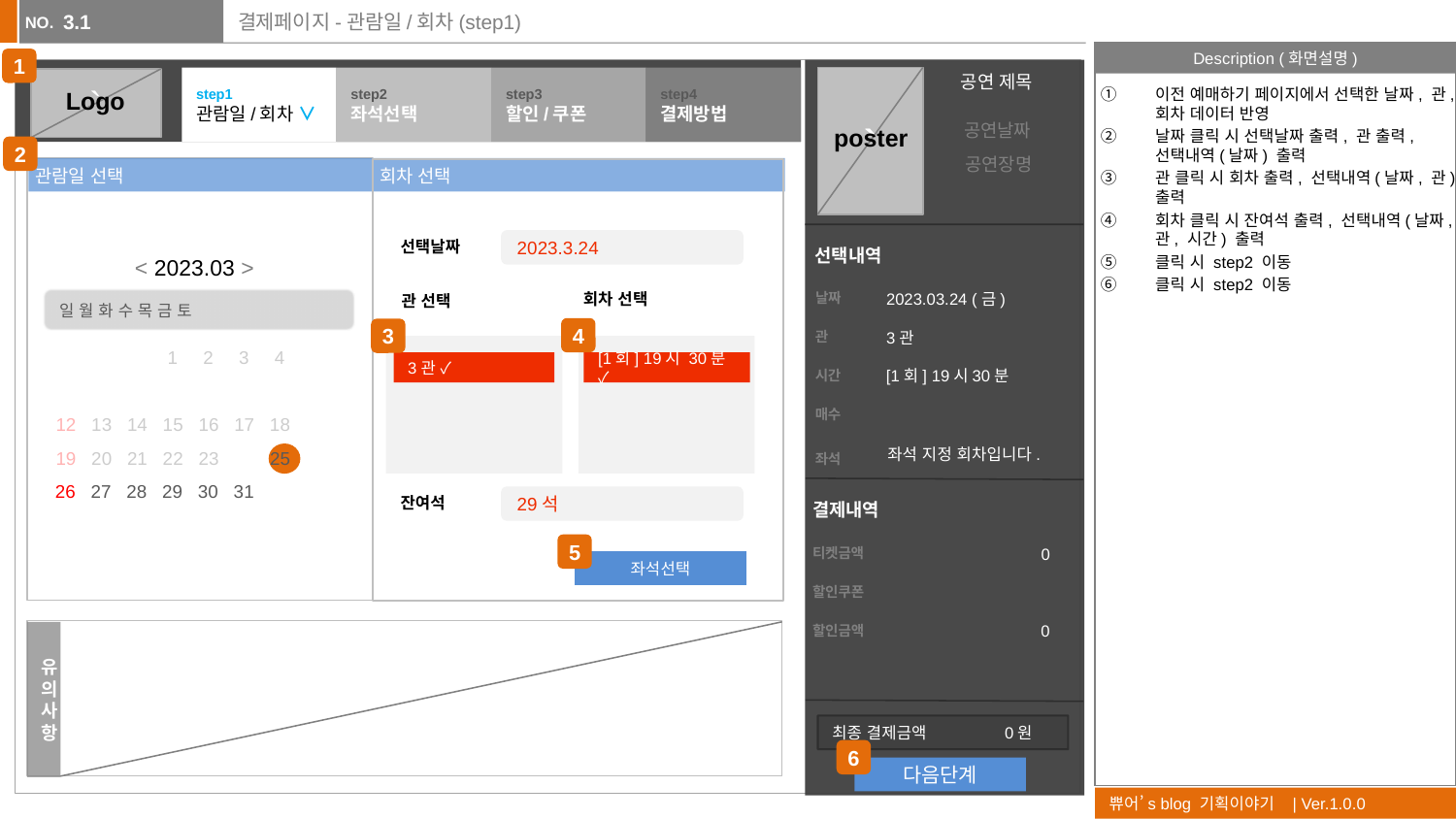

3.1
# 결제페이지-관람일/회차(step1)
1

공연 제목
step2
좌석선택
step3
할인/쿠폰
step4
결제방법
`
step1
관람일/회차 ∨
`
이전 예매하기 페이지에서 선택한 날짜, 관, 회차 데이터 반영
날짜 클릭 시 선택날짜 출력, 관 출력, 선택내역(날짜) 출력
관 클릭 시 회차 출력, 선택내역(날짜, 관) 출력
회차 클릭 시 잔여석 출력, 선택내역(날짜, 관, 시간) 출력
클릭 시 step2 이동
클릭 시 step2 이동

Logo
공연날짜
poster
2
공연장명
관람일 선택
회차 선택

선택날짜
2023.3.24
선택내역
< 2023.03 >
일 월 화 수 목 금 토
12   13   14   10   20   30   40
12   13   14   15   16   17   18
19   20   21   22   23   24   25

26   27   28   29   30   31   25
날짜
회차 선택
2023.03.24 (금)
관 선택
관
4
3
3관

3관 ✓
[1회] 19시 30분 ✓
시간
[1회] 19시30분
매수

좌석 지정 회차입니다.
좌석
잔여석
29석
결제내역
티켓금액
5
0
좌석선택
할인쿠폰

할인금액
0

공지사항
공지사항
유의사항
최종 결제금액                0원
6
다음단계